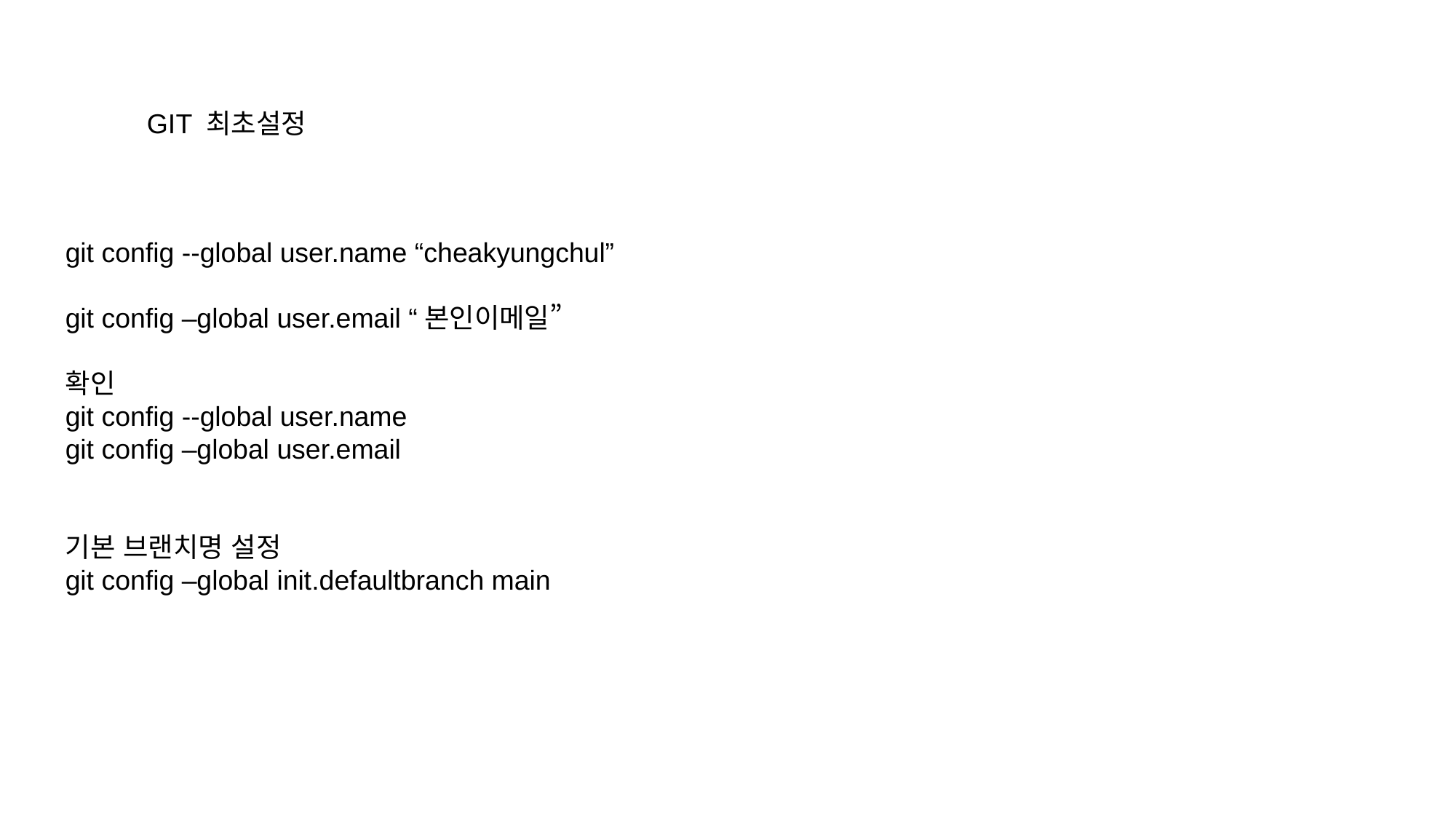

GIT 최초설정
git config --global user.name “cheakyungchul”
git config –global user.email “본인이메일”
확인
git config --global user.name
git config –global user.email

기본 브랜치명 설정
git config –global init.defaultbranch main